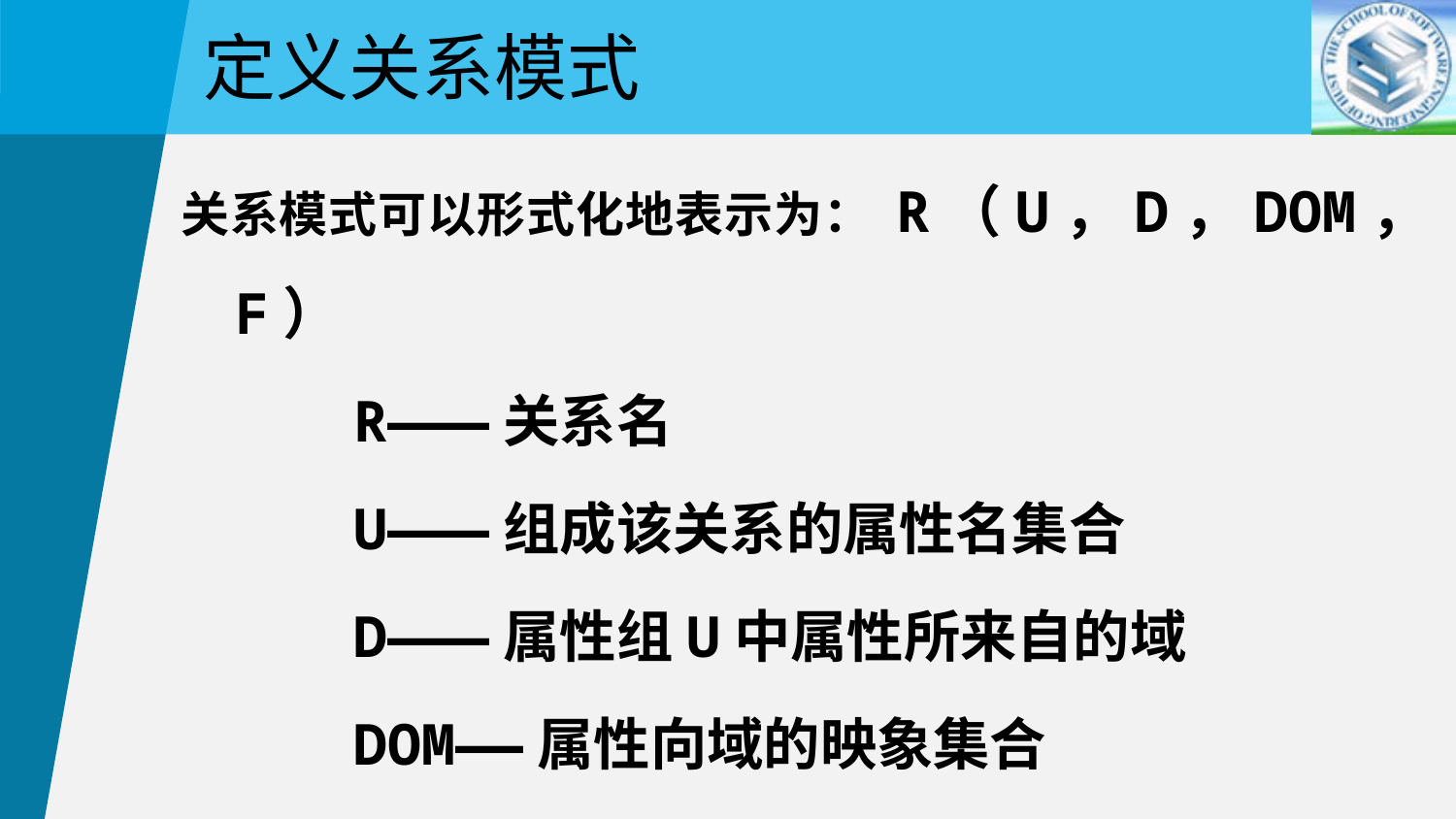

定义关系模式
关系模式可以形式化地表示为： R（U，D，DOM，F）
		R———关系名
		U———组成该关系的属性名集合
		D———属性组U中属性所来自的域
		DOM——属性向域的映象集合
		F———属性间的数据依赖关系集合